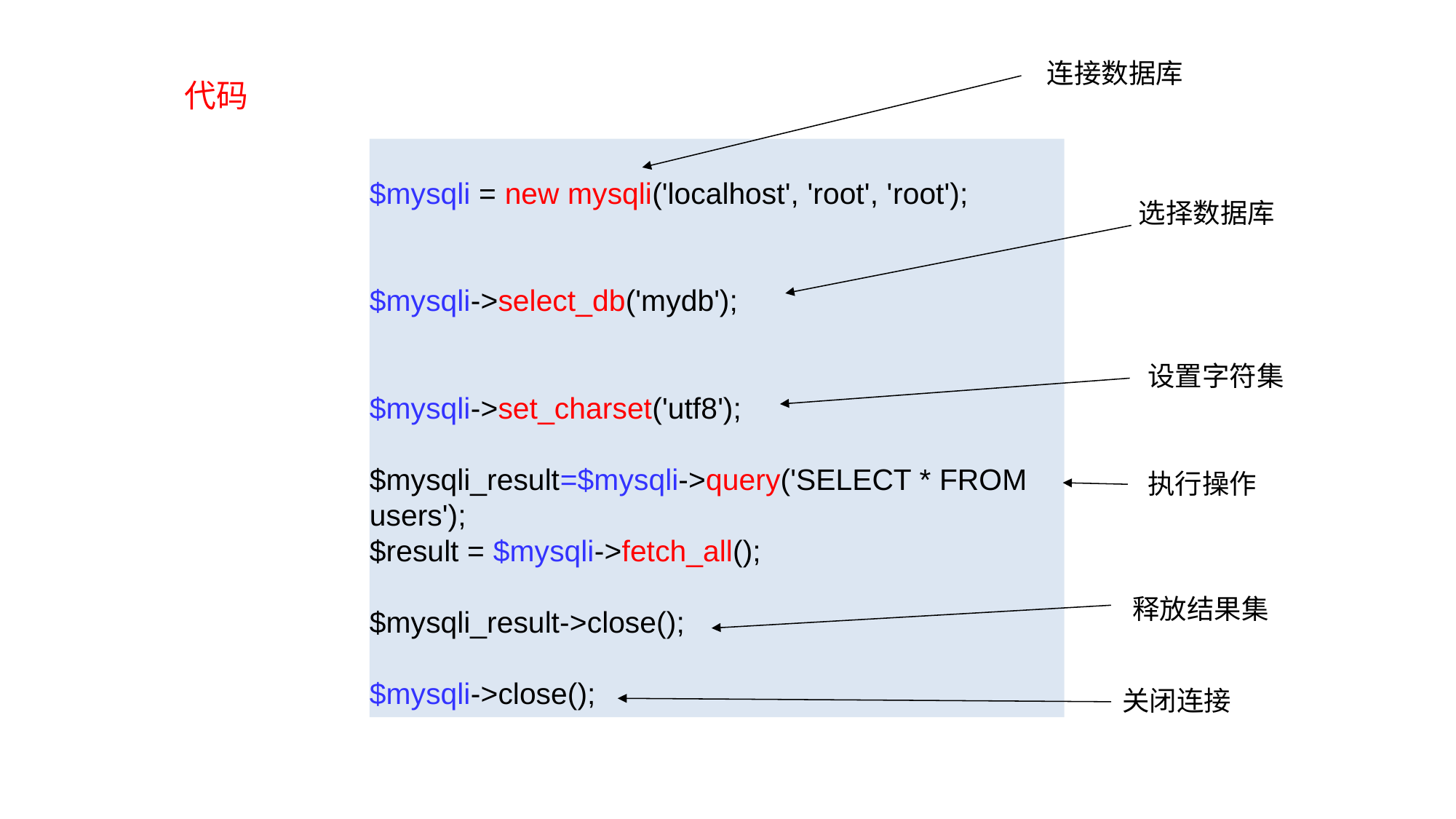

连接数据库
代码

$mysqli = new mysqli('localhost', 'root', 'root');

$mysqli->select_db('mydb');

$mysqli->set_charset('utf8');

$mysqli_result=$mysqli->query('SELECT * FROM users');
$result = $mysqli->fetch_all();

$mysqli_result->close();

$mysqli->close();
选择数据库

设置字符集

执行操作

 释放结果集

关闭连接